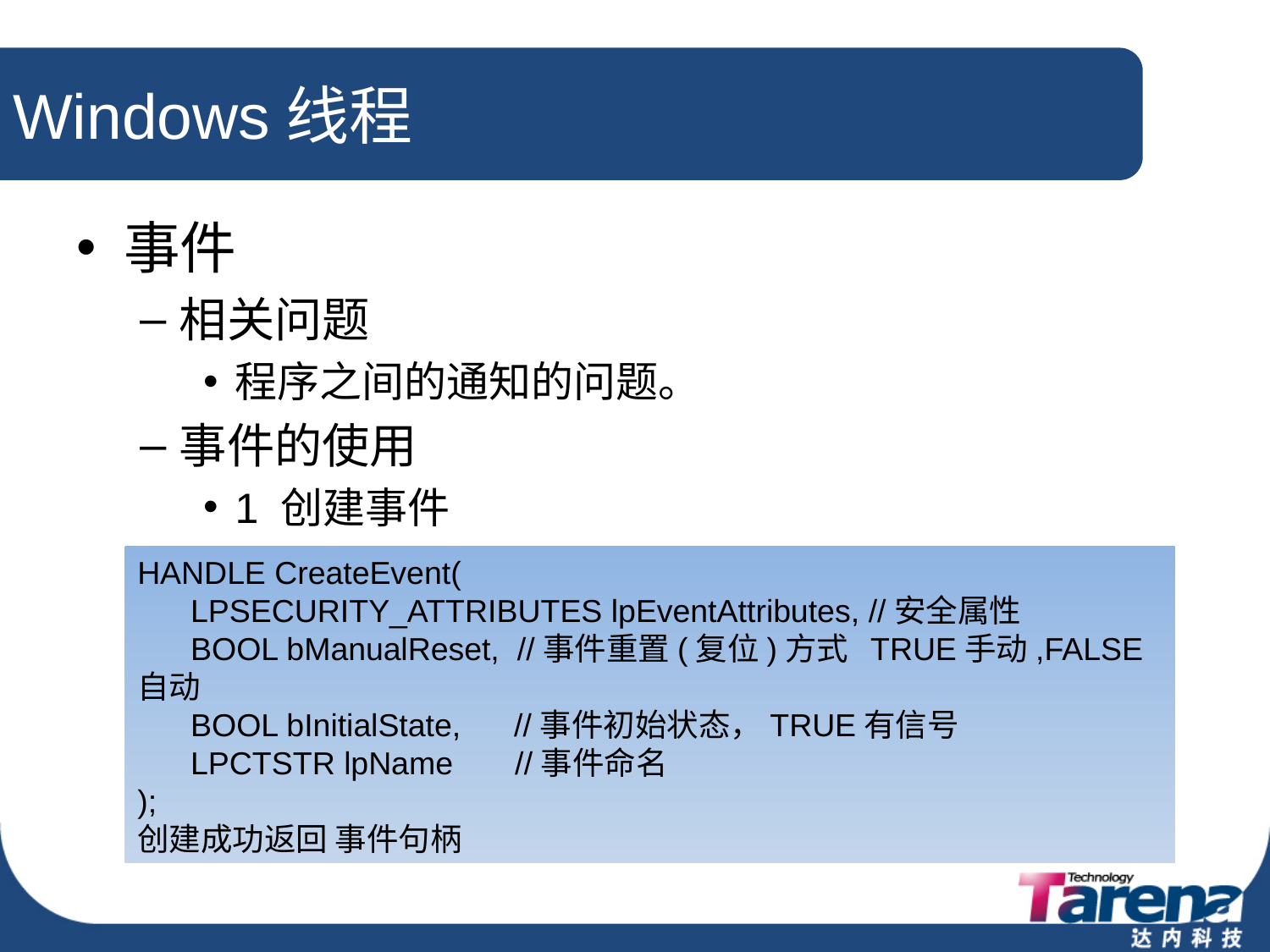

# Windows线程
事件
相关问题
程序之间的通知的问题。
事件的使用
1 创建事件

HANDLE CreateEvent(
      LPSECURITY_ATTRIBUTES lpEventAttributes, //安全属性
      BOOL bManualReset,  //事件重置(复位)方式  TRUE手动,FALSE自动
      BOOL bInitialState,      //事件初始状态，TRUE有信号
      LPCTSTR lpName       //事件命名
);
创建成功返回 事件句柄